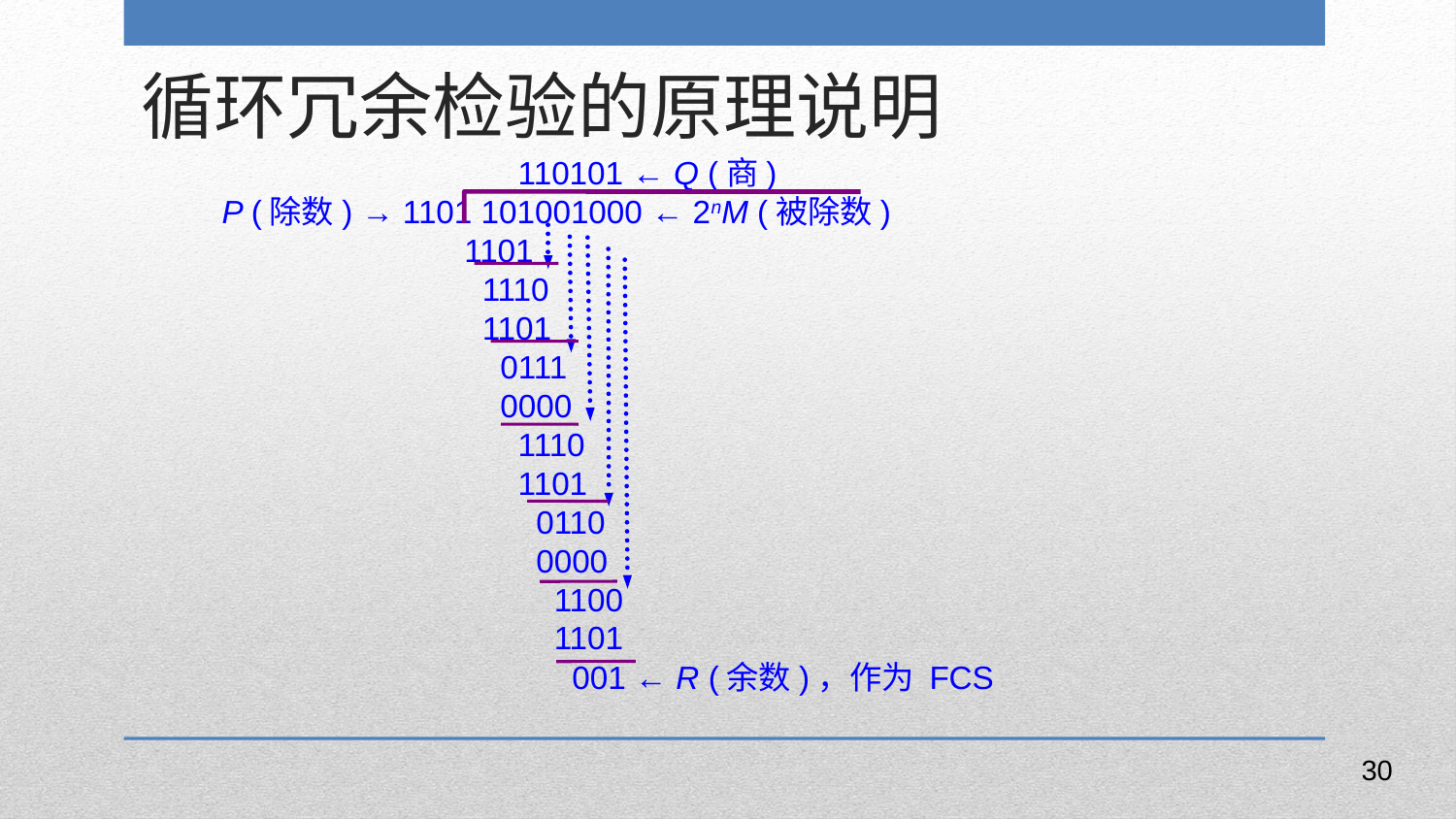

循环冗余检验的原理说明
                                     110101 ← Q (商)
    P (除数) → 1101 101001000 ← 2nM (被除数)
                               1101
                                 1110
                                 1101
                                   0111
                                   0000
                                     1110
                                     1101
                                       0110
                                       0000
                                         1100
                                         1101
                                           001 ← R (余数)，作为 FCS

30